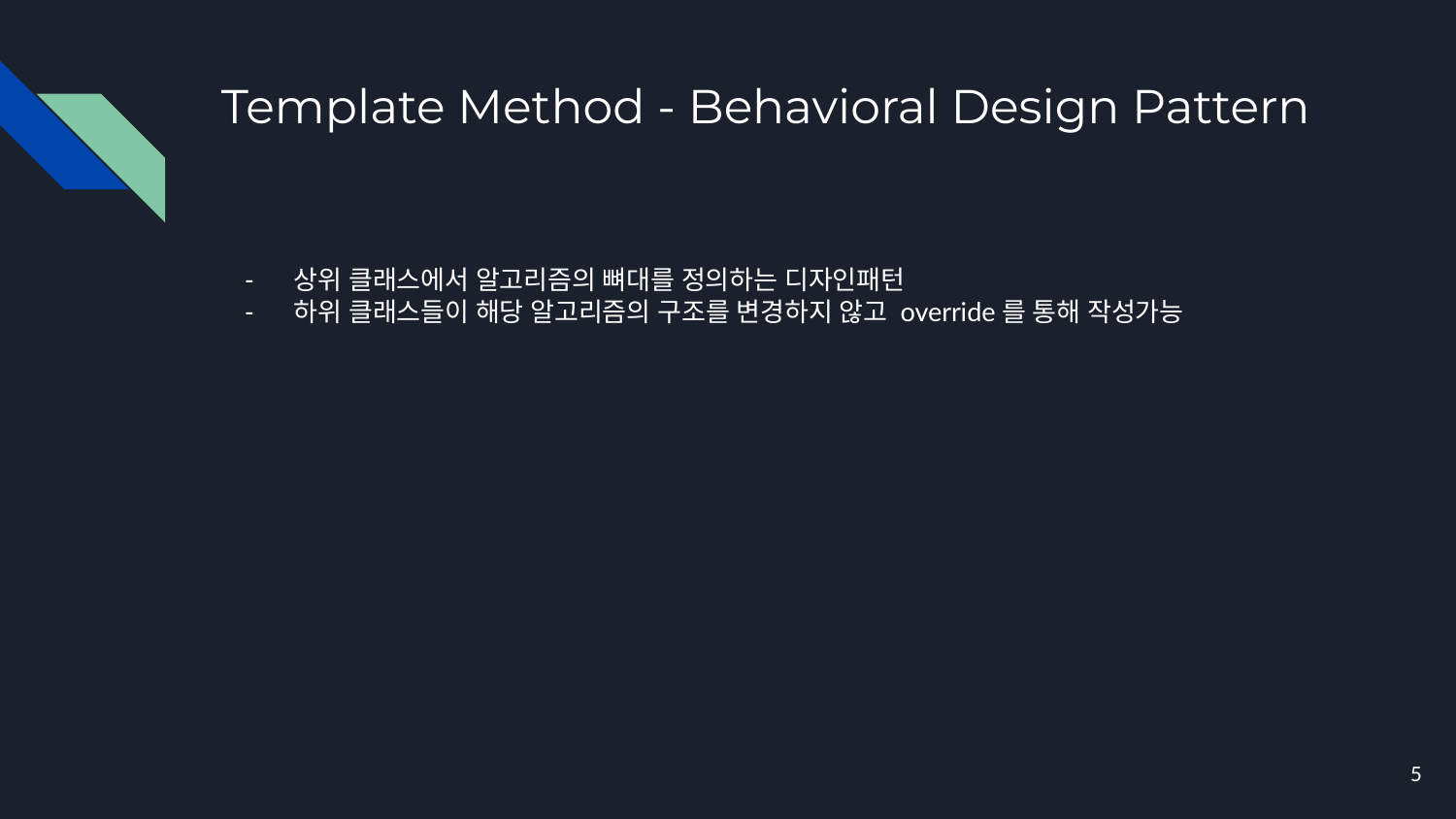

# Template Method - Behavioral Design Pattern
상위 클래스에서 알고리즘의 뼈대를 정의하는 디자인패턴
하위 클래스들이 해당 알고리즘의 구조를 변경하지 않고 override를 통해 작성가능
5